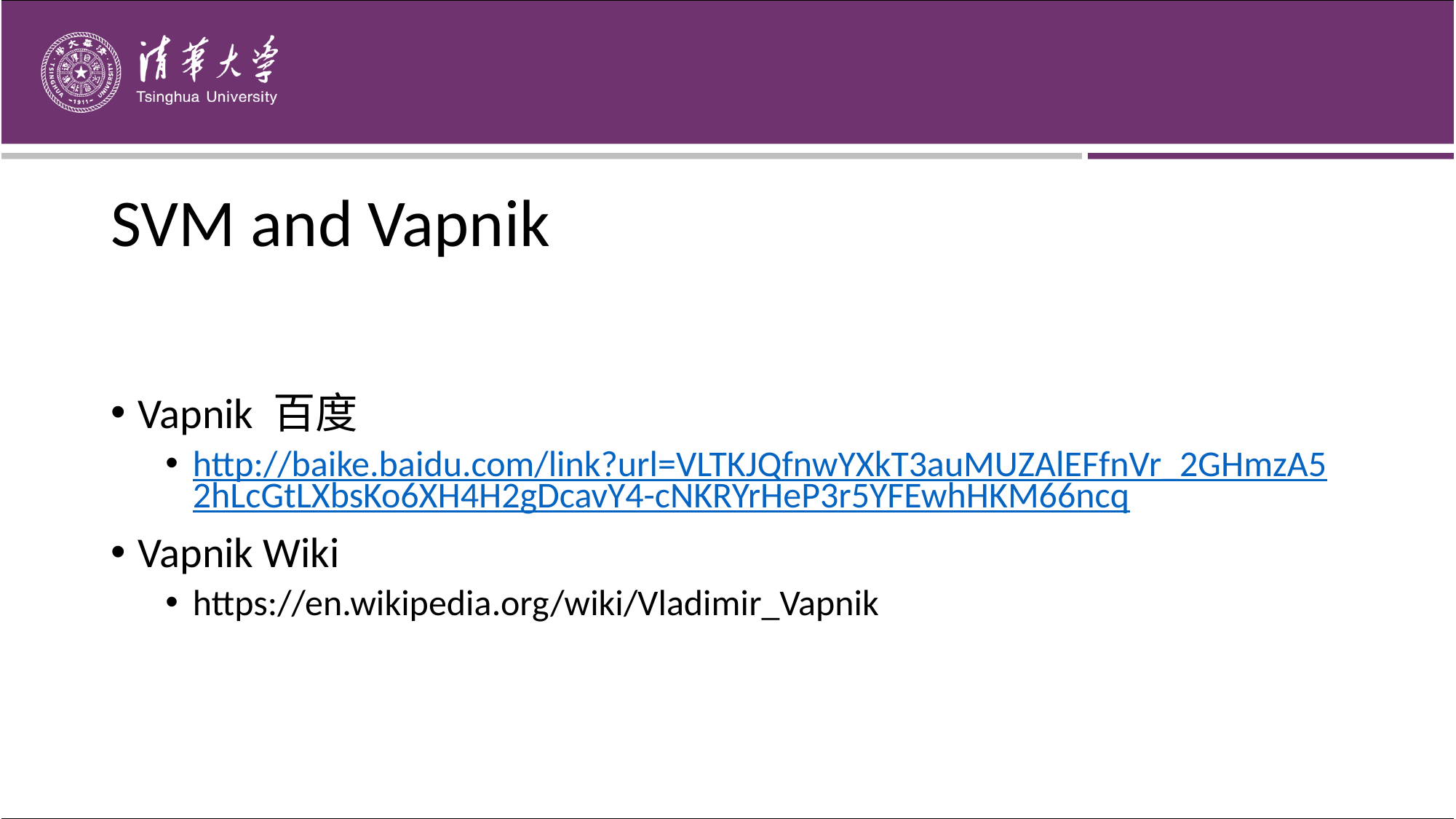

# SVM and Vapnik
Vapnik 百度
http://baike.baidu.com/link?url=VLTKJQfnwYXkT3auMUZAlEFfnVr_2GHmzA52hLcGtLXbsKo6XH4H2gDcavY4-cNKRYrHeP3r5YFEwhHKM66ncq
Vapnik Wiki
https://en.wikipedia.org/wiki/Vladimir_Vapnik